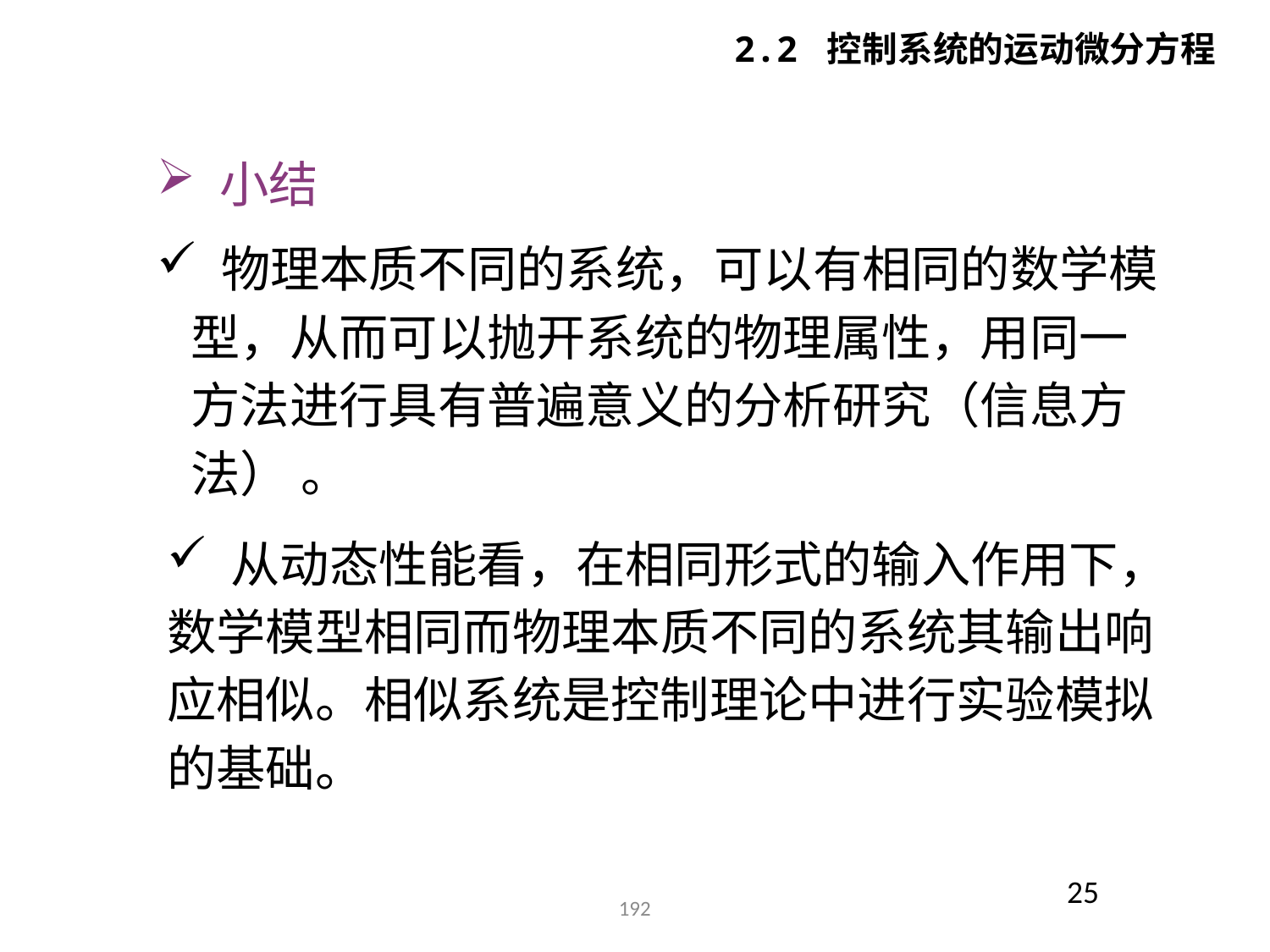

2.2 控制系统的运动微分方程
 小结
 物理本质不同的系统，可以有相同的数学模
  型，从而可以抛开系统的物理属性，用同一
  方法进行具有普遍意义的分析研究（信息方
  法） 。
 从动态性能看，在相同形式的输入作用下，数学模型相同而物理本质不同的系统其输出响应相似。相似系统是控制理论中进行实验模拟的基础。
25
192